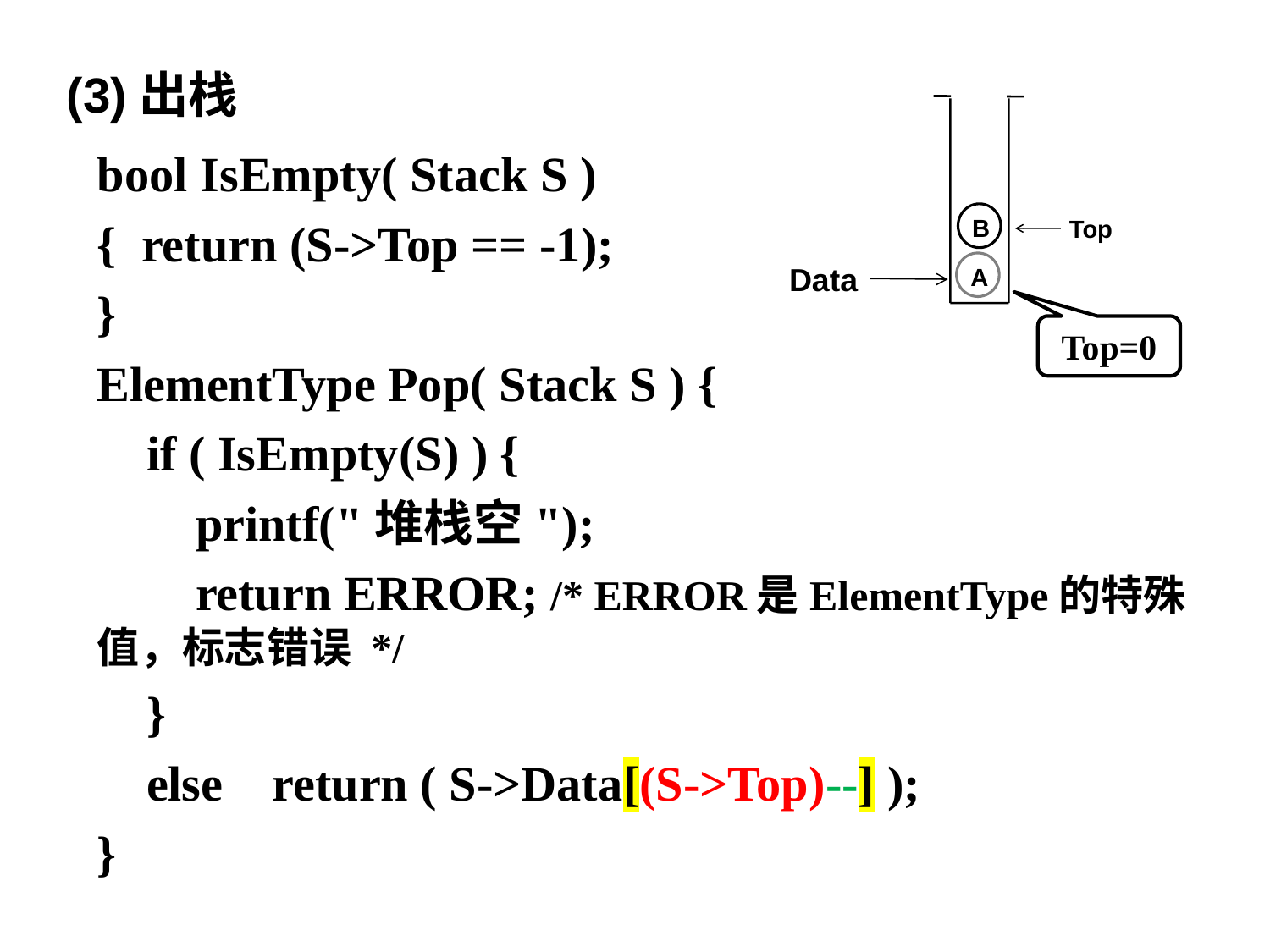

(3)出栈

bool IsEmpty( Stack S )
{  return (S->Top == -1);
}
ElementType Pop( Stack S ) {
    if ( IsEmpty(S) ) {
        printf("堆栈空");
        return ERROR; /* ERROR是ElementType的特殊值，标志错误 */
    }
    else    return ( S->Data[(S->Top)--] );
}

B
Top

Data
A

Top=0